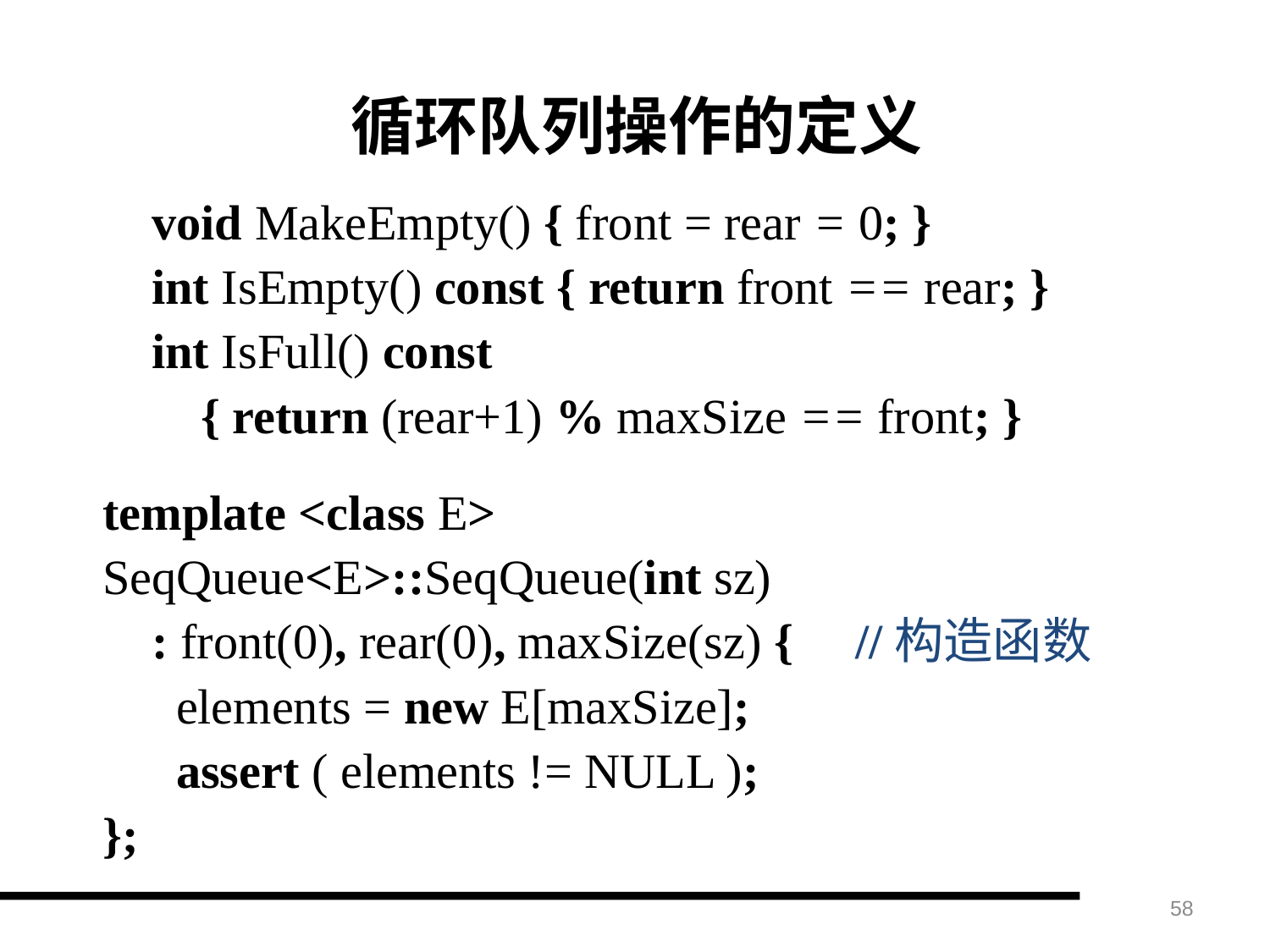

# 循环队列操作的定义
    void MakeEmpty() { front = rear = 0; }
    int IsEmpty() const { return front == rear; }
    int IsFull() const
        { return (rear+1) % maxSize == front; }

template <class E>
SeqQueue<E>::SeqQueue(int sz)
    : front(0), rear(0), maxSize(sz) {     //构造函数
      elements = new E[maxSize];
      assert ( elements != NULL );
};
58